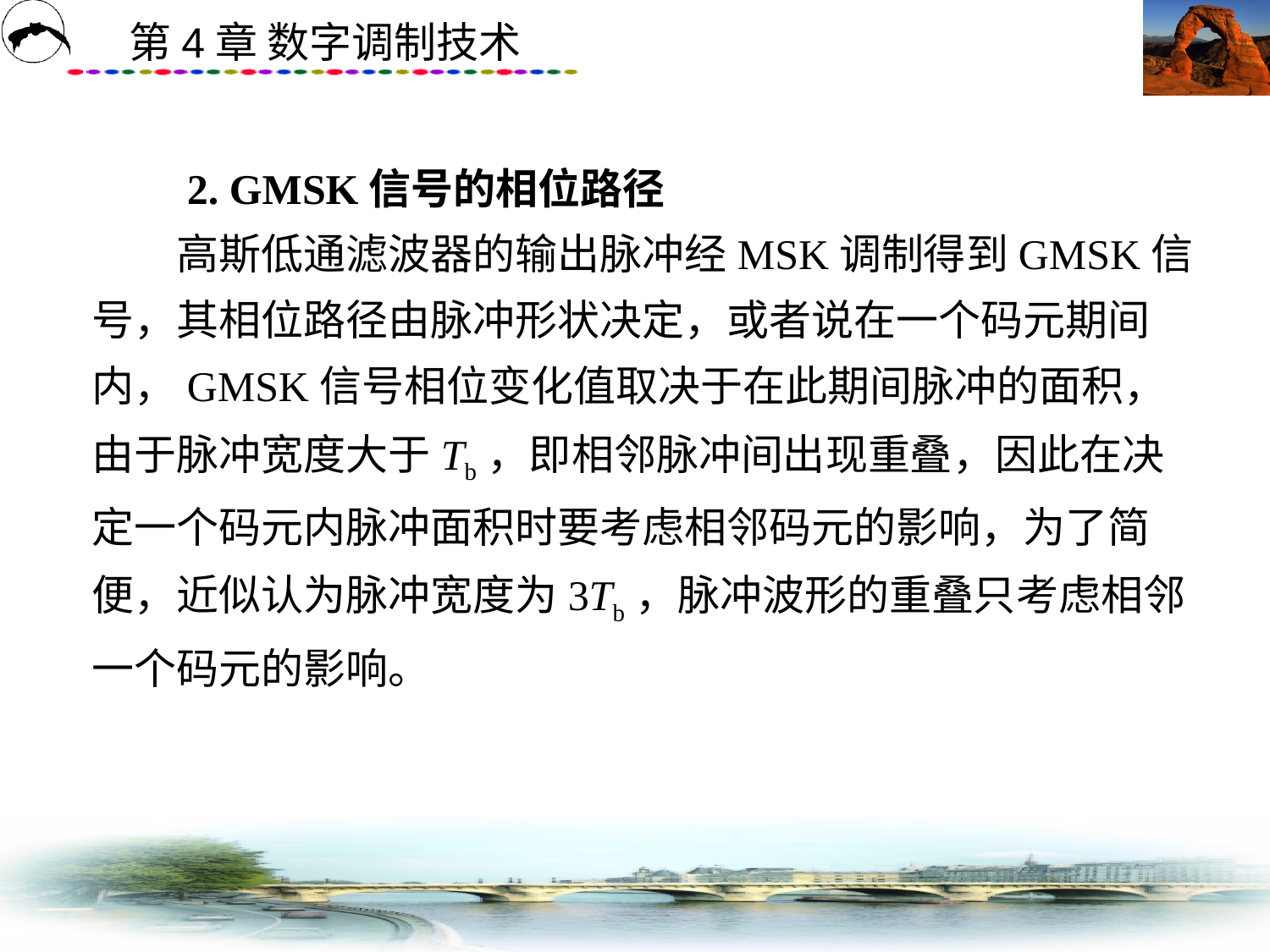

# 2. GMSK信号的相位路径 　　高斯低通滤波器的输出脉冲经MSK调制得到GMSK信号，其相位路径由脉冲形状决定，或者说在一个码元期间内，GMSK信号相位变化值取决于在此期间脉冲的面积，由于脉冲宽度大于Tb，即相邻脉冲间出现重叠，因此在决定一个码元内脉冲面积时要考虑相邻码元的影响，为了简便，近似认为脉冲宽度为3Tb，脉冲波形的重叠只考虑相邻一个码元的影响。